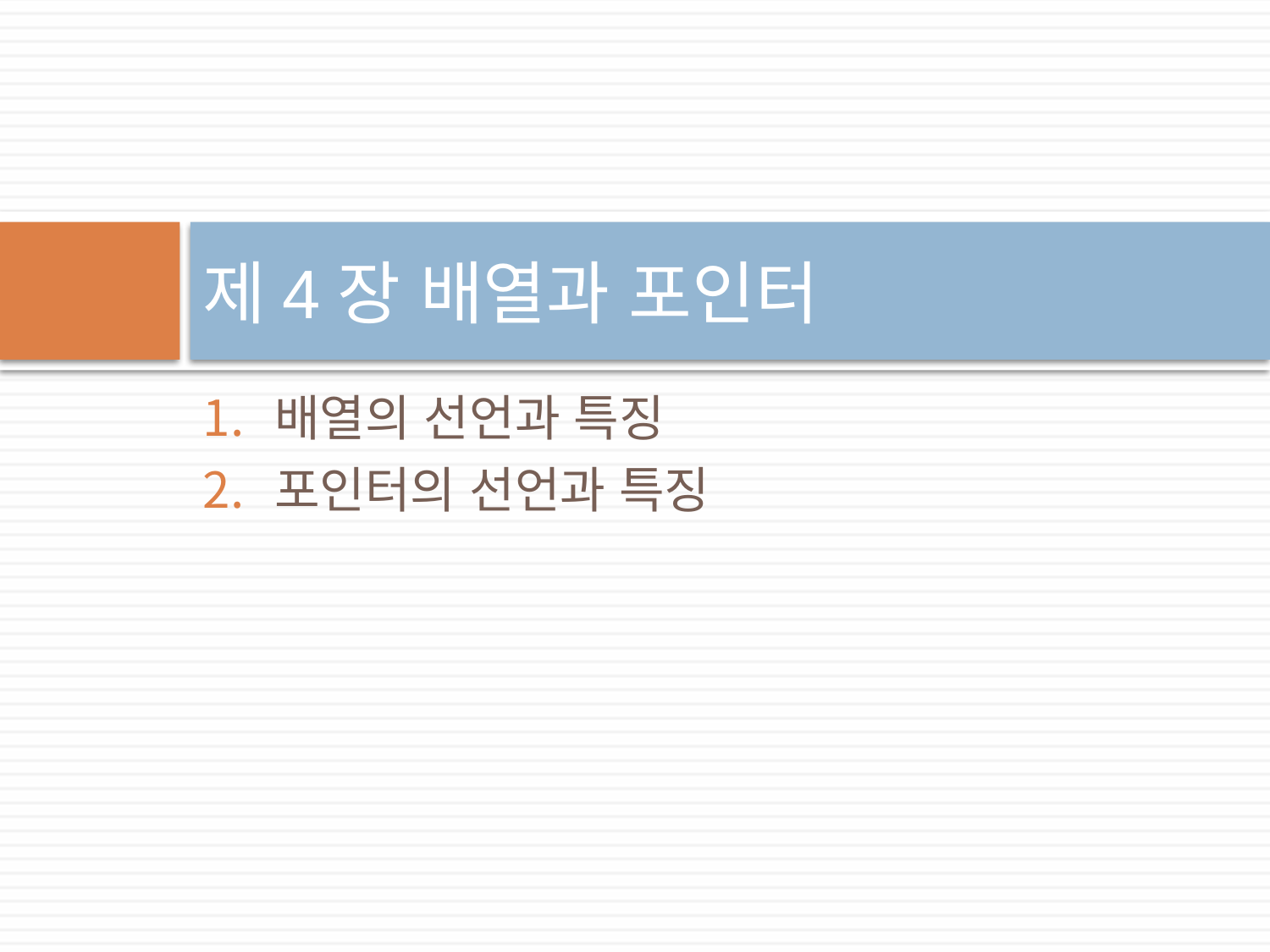

# 제4장 배열과 포인터
배열의 선언과 특징
포인터의 선언과 특징